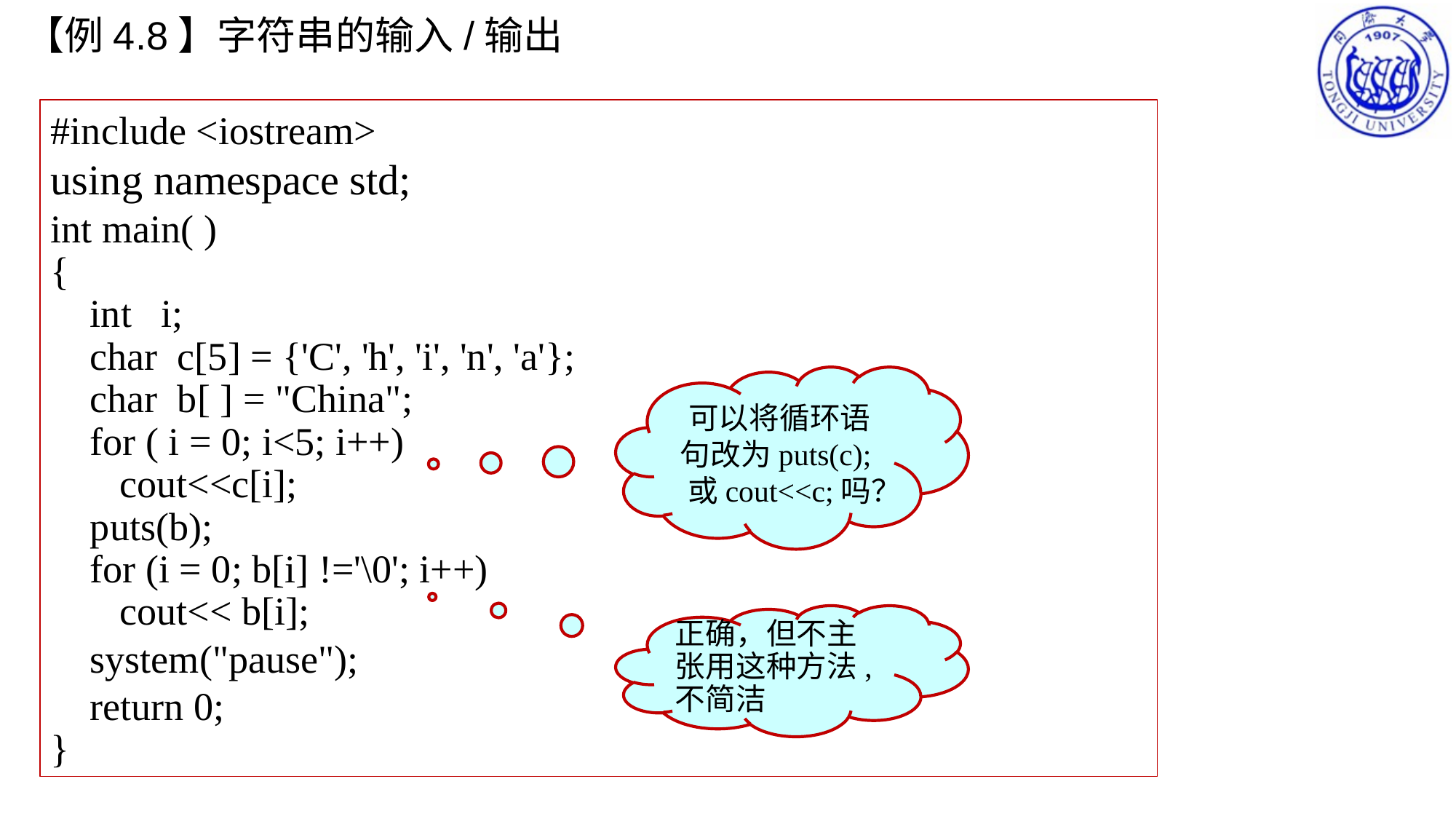

【例4.8】字符串的输入/输出
#include <iostream>
using namespace std;
int main( )
{
    int   i;
    char  c[5] = {'C', 'h', 'i', 'n', 'a'};
    char  b[ ] = "China";
    for ( i = 0; i<5; i++)
       cout<<c[i];
    puts(b);
    for (i = 0; b[i] !='\0'; i++)
       cout<< b[i];
    system("pause");
    return 0;
}
可以将循环语句改为puts(c);  或cout<<c;吗？
正确，但不主张用这种方法,不简洁